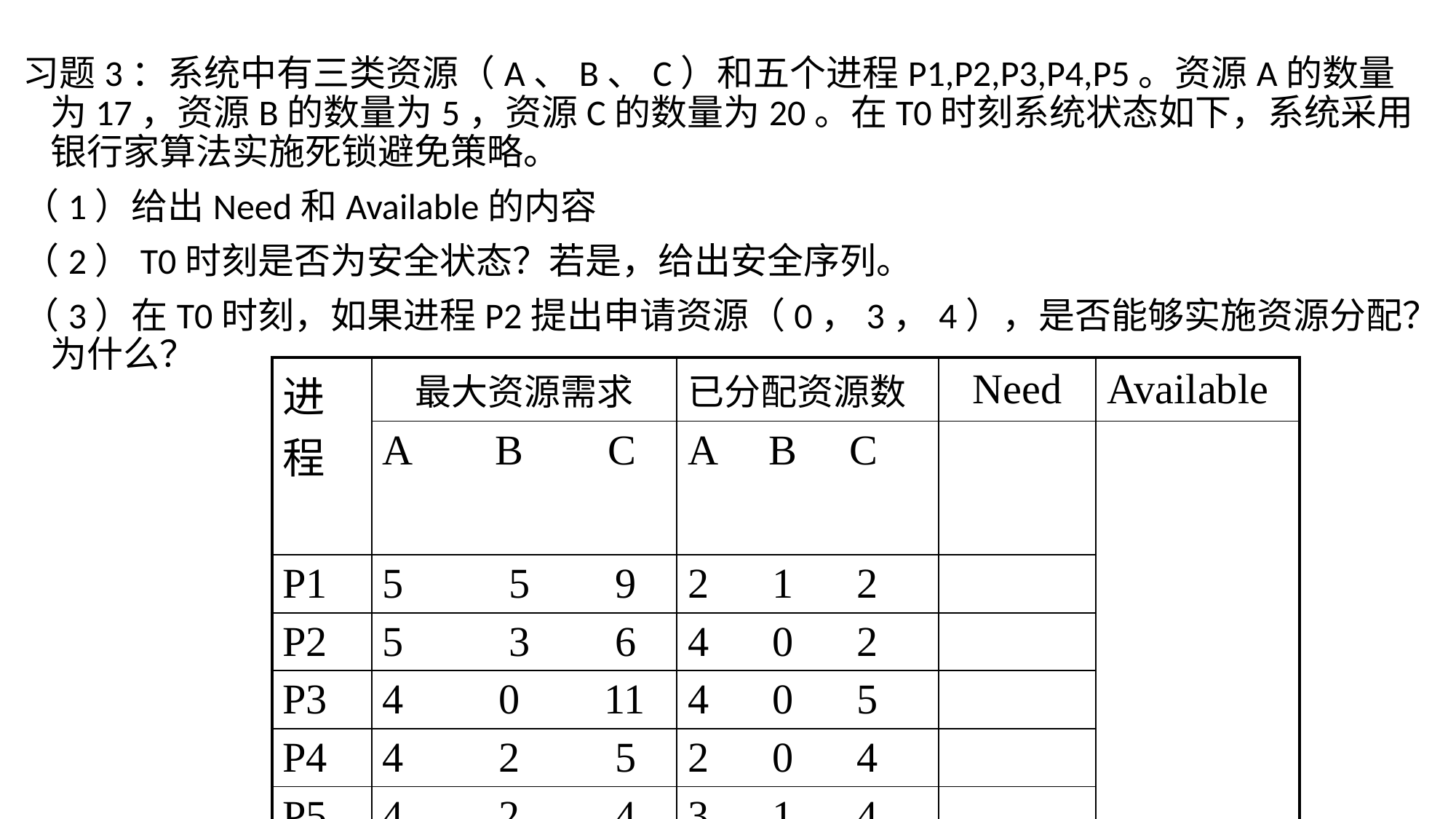

习题3：系统中有三类资源（A、B、C）和五个进程P1,P2,P3,P4,P5。资源A的数量为17，资源B的数量为5，资源C的数量为20。在T0时刻系统状态如下，系统采用银行家算法实施死锁避免策略。
（1）给出Need和Available的内容
（2）T0时刻是否为安全状态？若是，给出安全序列。
（3）在T0时刻，如果进程P2提出申请资源（0，3，4），是否能够实施资源分配？为什么？
| 进程 | 最大资源需求 | 已分配资源数 | Need | Available |
| --- | --- | --- | --- | --- |
|  | A B C | A B C |  |  |
| P1 | 5 5 9 | 2 1 2 |  |  |
| P2 | 5 3 6 | 4 0 2 |  |  |
| P3 | 4 0 11 | 4 0 5 |  |  |
| P4 | 4 2 5 | 2 0 4 |  |  |
| P5 | 4 2 4 | 3 1 4 |  |  |